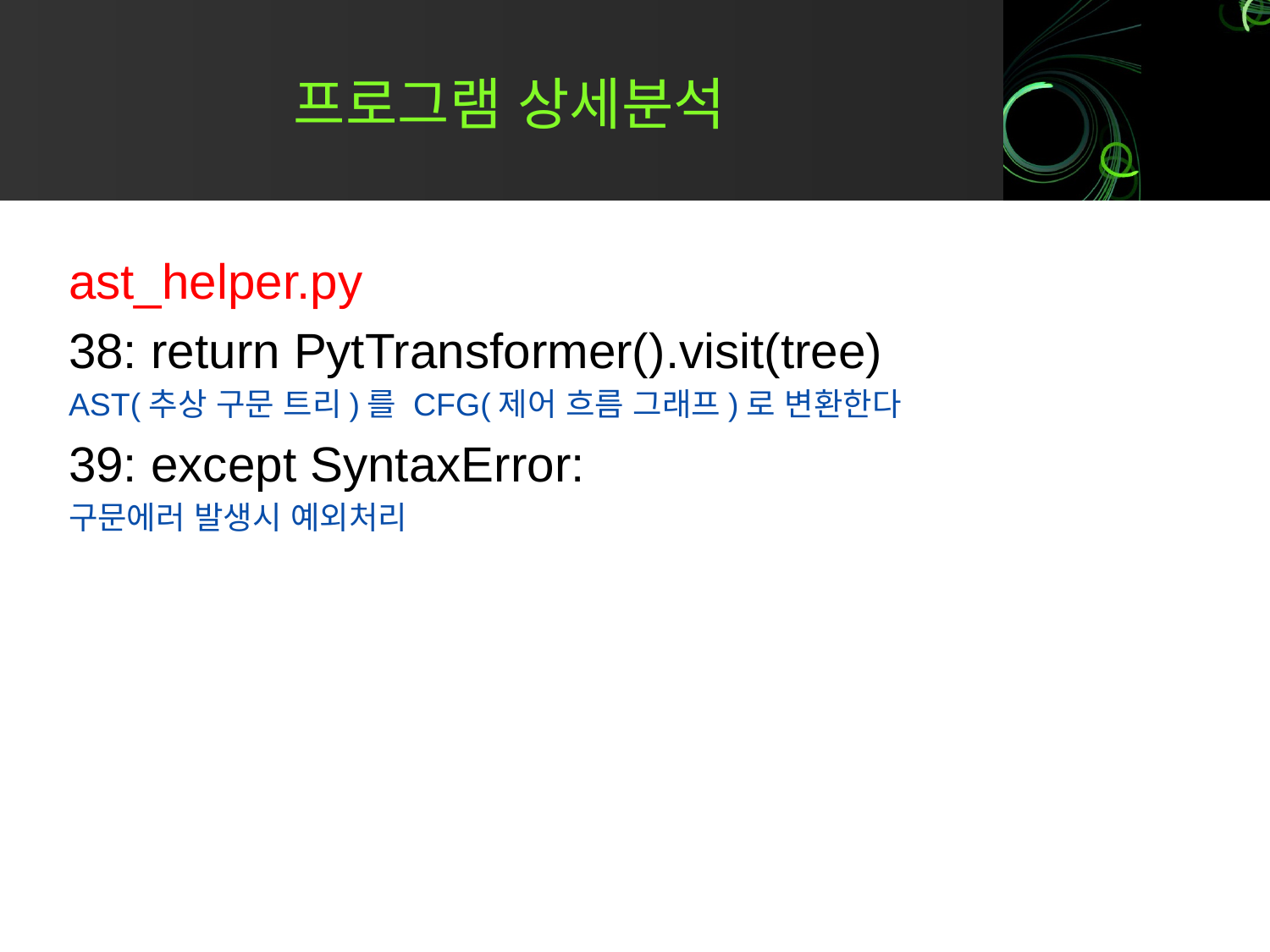

# 프로그램 상세분석

ast_helper.py
38: return PytTransformer().visit(tree)
AST(추상 구문 트리)를 CFG(제어 흐름 그래프)로 변환한다
39: except SyntaxError:
구문에러 발생시 예외처리